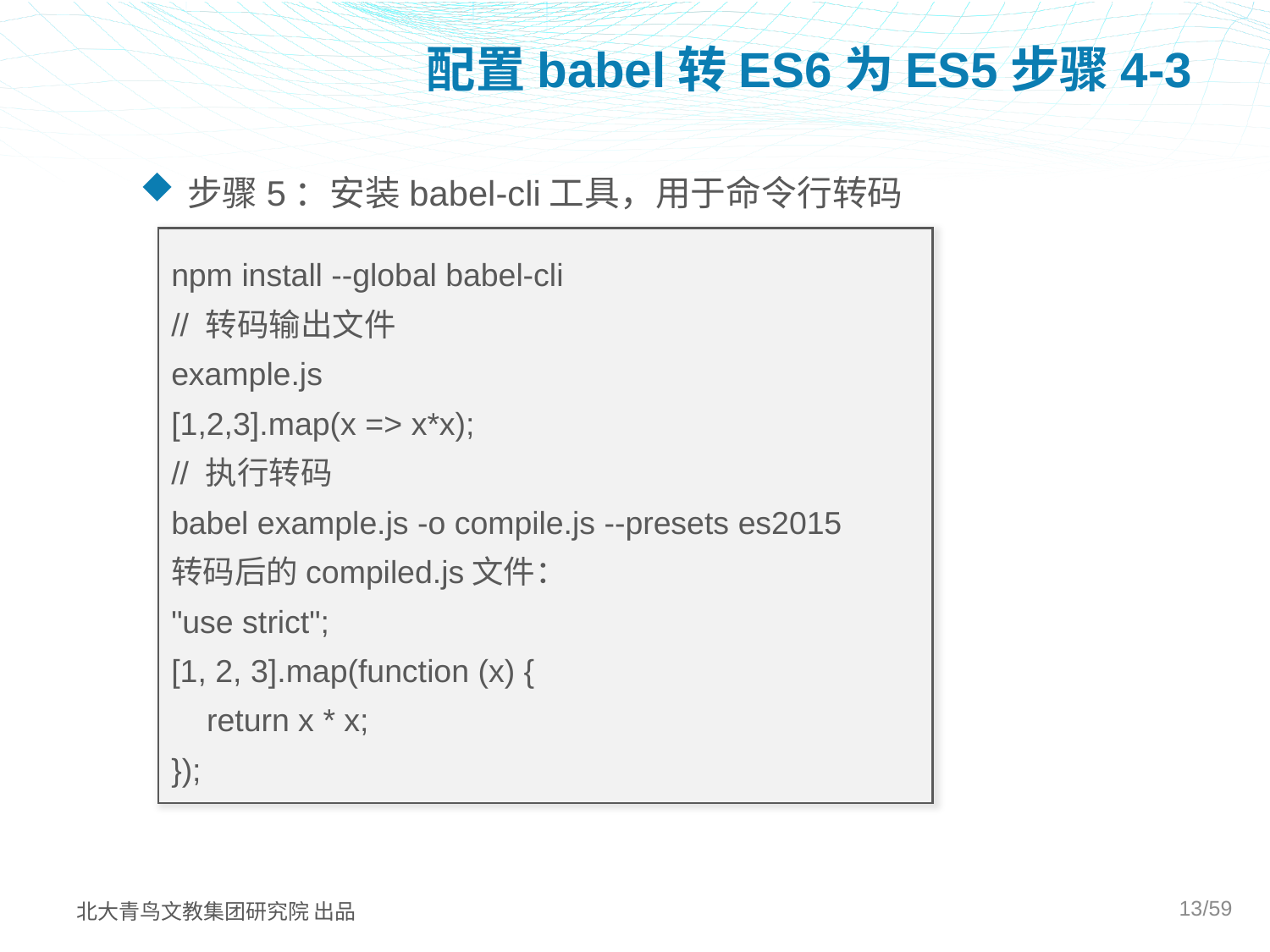

# 配置babel转ES6为ES5步骤4-3
步骤5：安装babel-cli工具，用于命令行转码

npm install --global babel-cli
// 转码输出文件
example.js
[1,2,3].map(x => x*x);
// 执行转码
babel example.js -o compile.js --presets es2015
转码后的compiled.js文件：
"use strict";
[1, 2, 3].map(function (x) {
    return x * x;
});
13/59